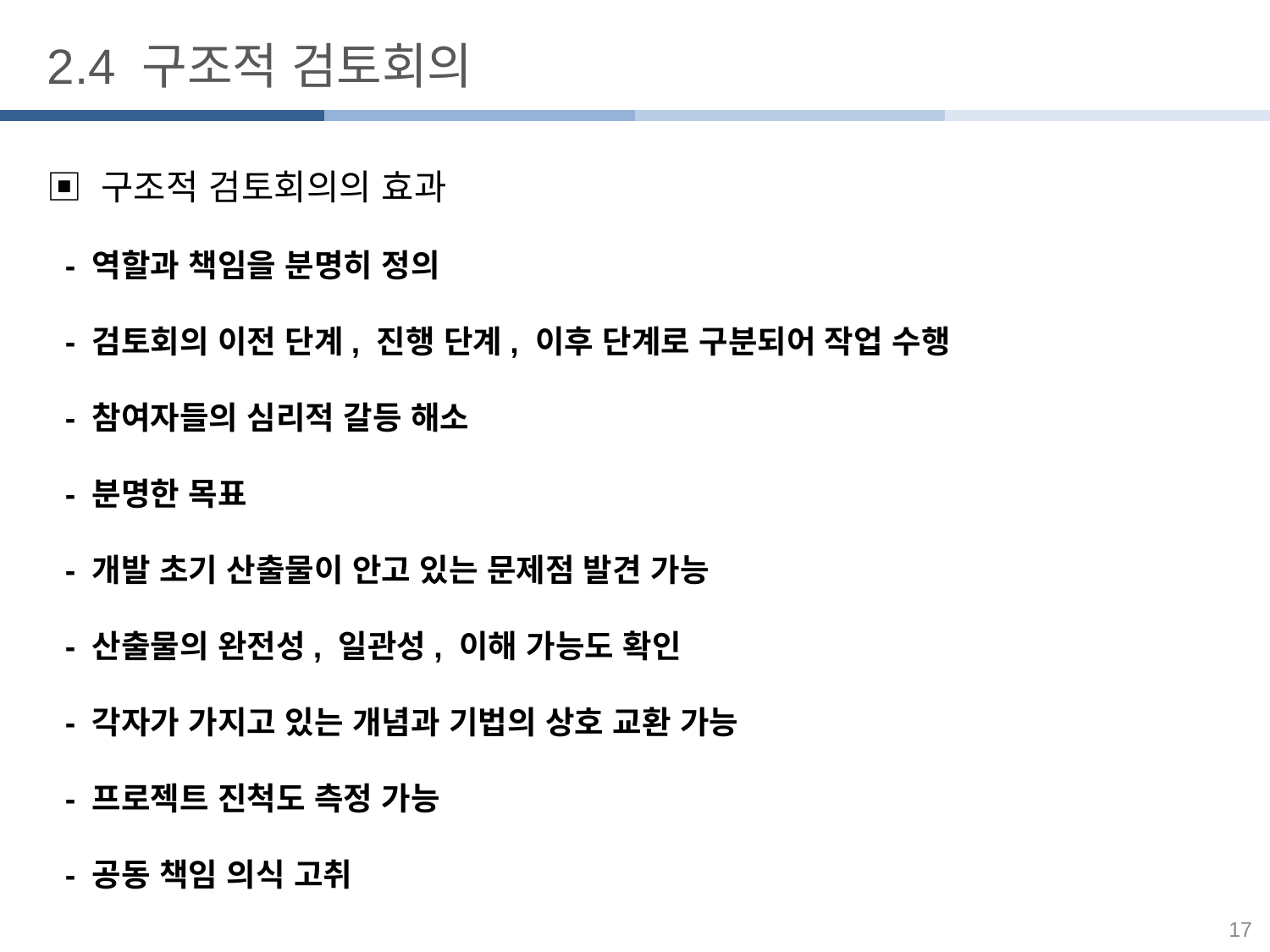

# 2.4 구조적 검토회의
▣ 구조적 검토회의의 효과
  - 역할과 책임을 분명히 정의
  - 검토회의 이전 단계, 진행 단계, 이후 단계로 구분되어 작업 수행
  - 참여자들의 심리적 갈등 해소
  - 분명한 목표
  - 개발 초기 산출물이 안고 있는 문제점 발견 가능
  - 산출물의 완전성, 일관성, 이해 가능도 확인
  - 각자가 가지고 있는 개념과 기법의 상호 교환 가능
  - 프로젝트 진척도 측정 가능
  - 공동 책임 의식 고취

17